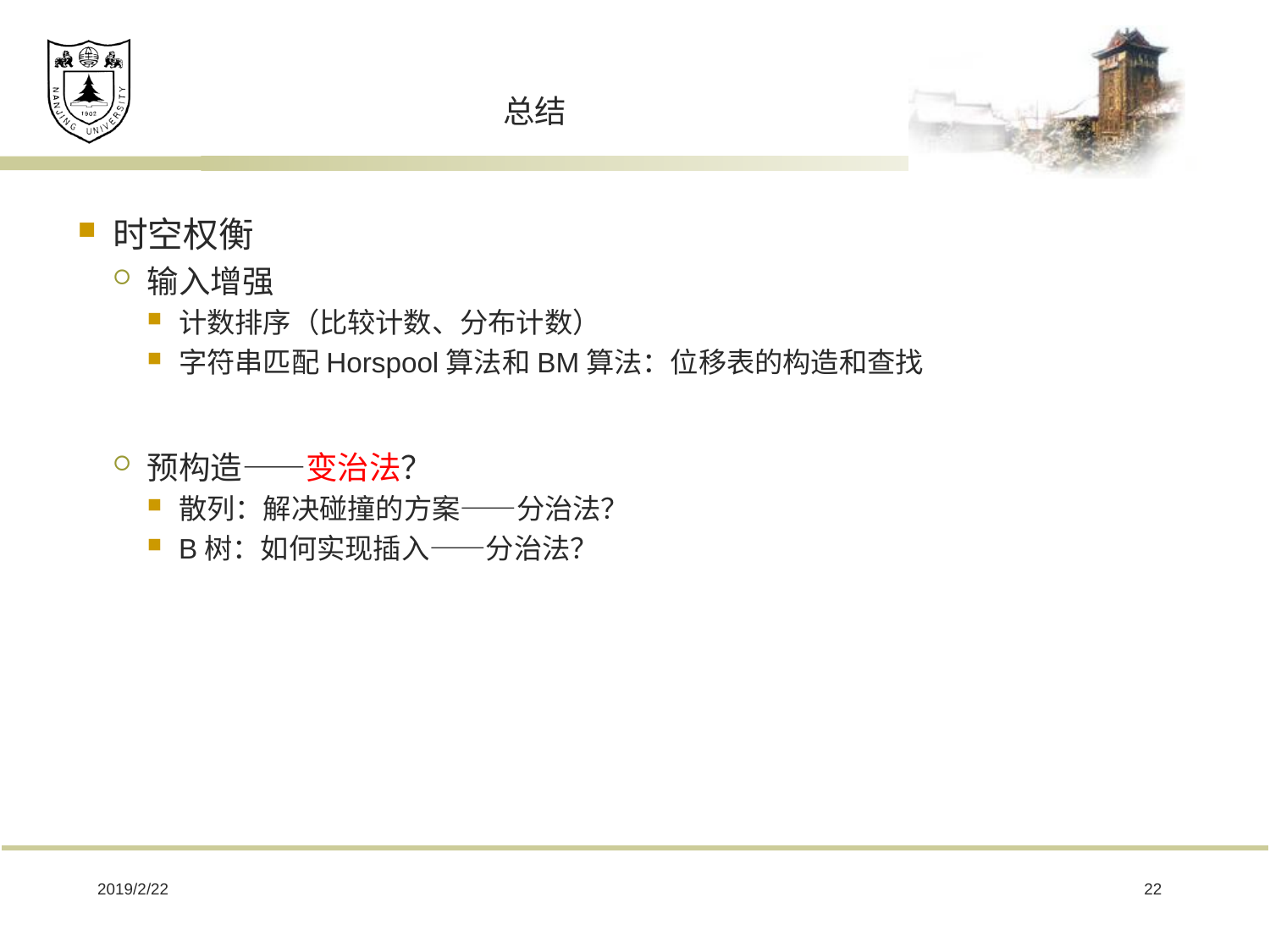

# 总结
时空权衡
输入增强
计数排序（比较计数、分布计数）
字符串匹配Horspool算法和BM算法：位移表的构造和查找

预构造——变治法？
散列：解决碰撞的方案——分治法？
B树：如何实现插入——分治法？
2019/2/22
22